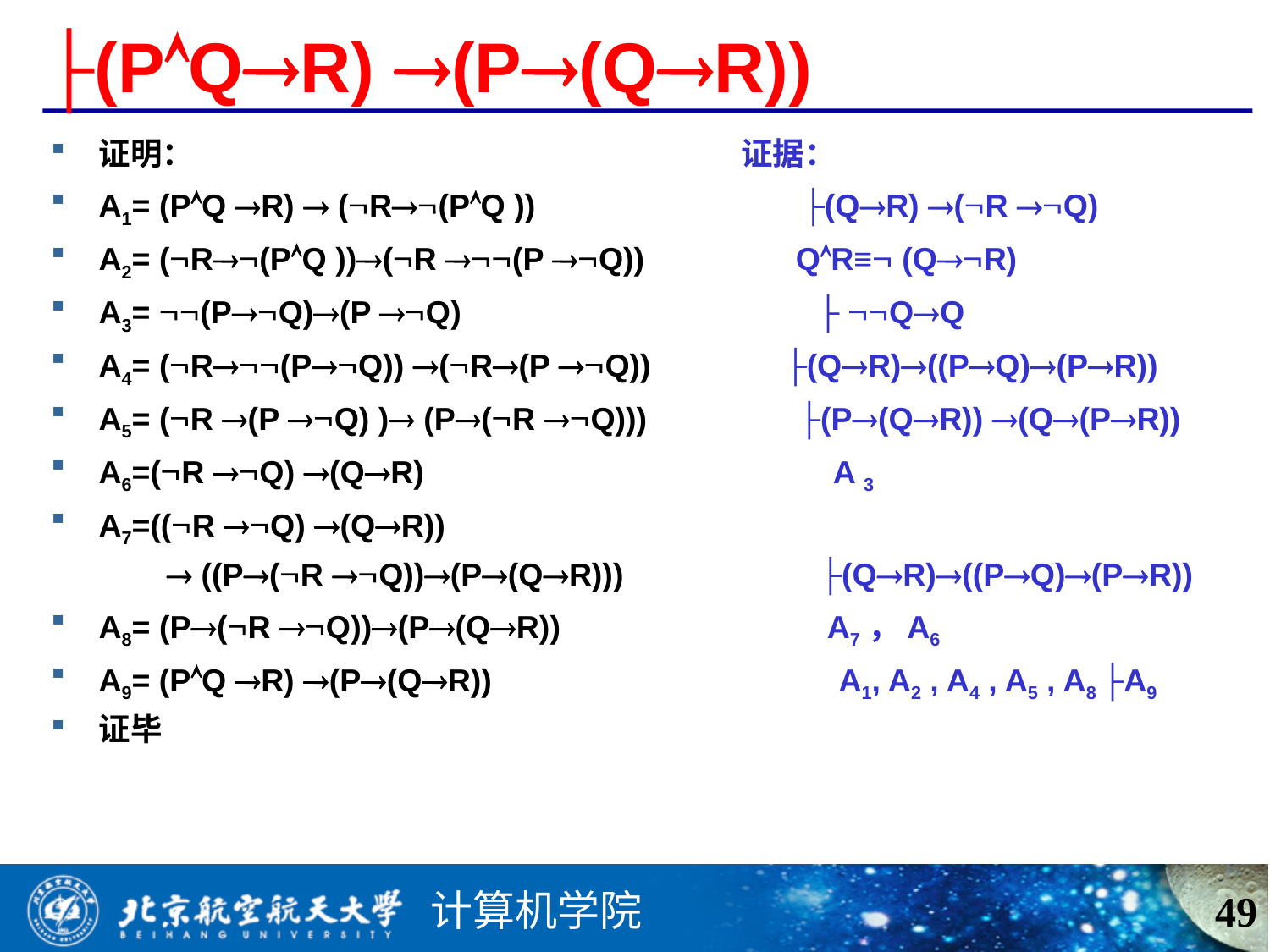

# ├(P∧Q→R) →(P→(Q→R))
证明：                                                                            证据：
A1= (P∧Q →R) → (¬R→¬(P∧Q ))                              ├(Q→R) →(¬R →¬Q)
A2= (¬R→¬(P∧Q ))→(¬R →¬¬(P →¬Q))                 Q∧R≡¬ (Q→¬R)
A3= ¬¬(P→¬Q)→(P →¬Q)                                        ├ ¬¬Q→Q
A4= (¬R→¬¬(P→¬Q)) →(¬R→(P →¬Q))               ├(Q→R)→((P→Q)→(P→R))
A5= (¬R →(P →¬Q) )→ (P→(¬R →¬Q)))                 ├(P→(Q→R)) →(Q→(P→R))
A6=(¬R →¬Q) →(Q→R)                                              A 3
A7=((¬R →¬Q) →(Q→R))
             → ((P→(¬R →¬Q))→(P→(Q→R)))                      ├(Q→R)→((P→Q)→(P→R))
A8= (P→(¬R →¬Q))→(P→(Q→R))                              A7，A6
A9= (P∧Q →R) →(P→(Q→R))                                       A1, A2 , A4 , A5 , A8 ├A9
证毕